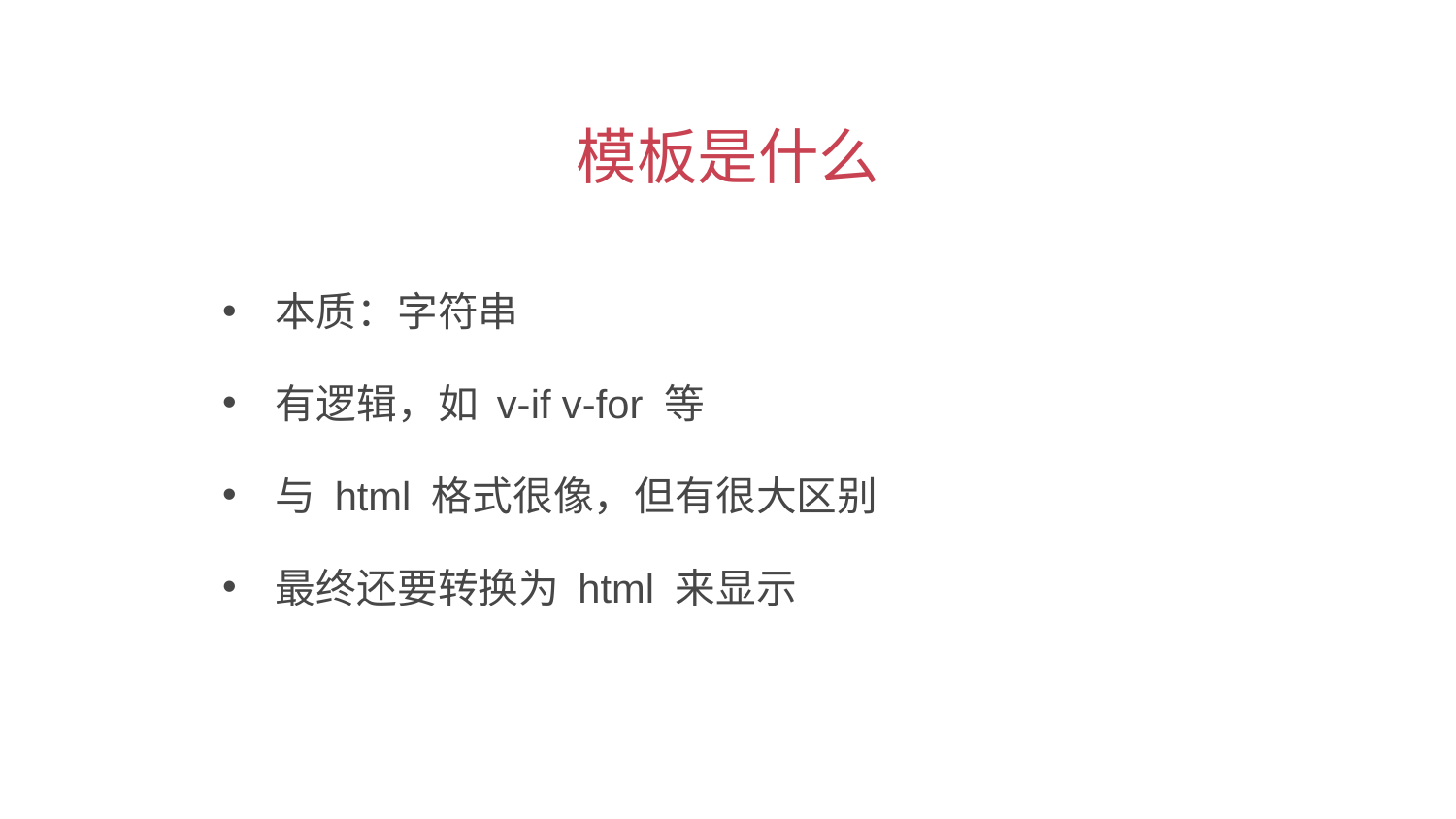

模板是什么
 本质：字符串
 有逻辑，如 v-if v-for 等
 与 html 格式很像，但有很大区别
 最终还要转换为 html 来显示